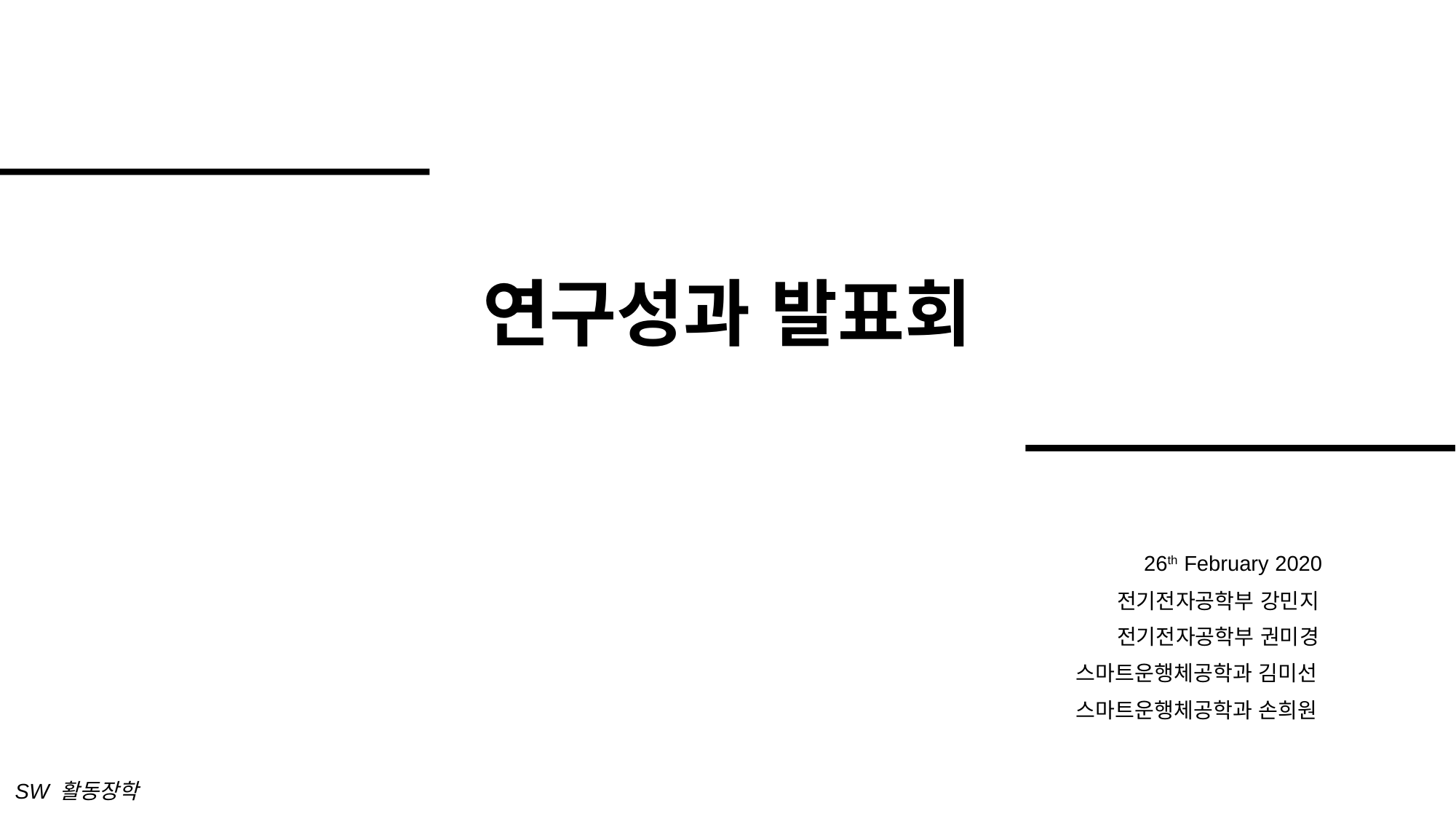

연구성과 발표회

26th February 2020
전기전자공학부 강민지
전기전자공학부 권미경
스마트운행체공학과 김미선
스마트운행체공학과 손희원
SW 활동장학